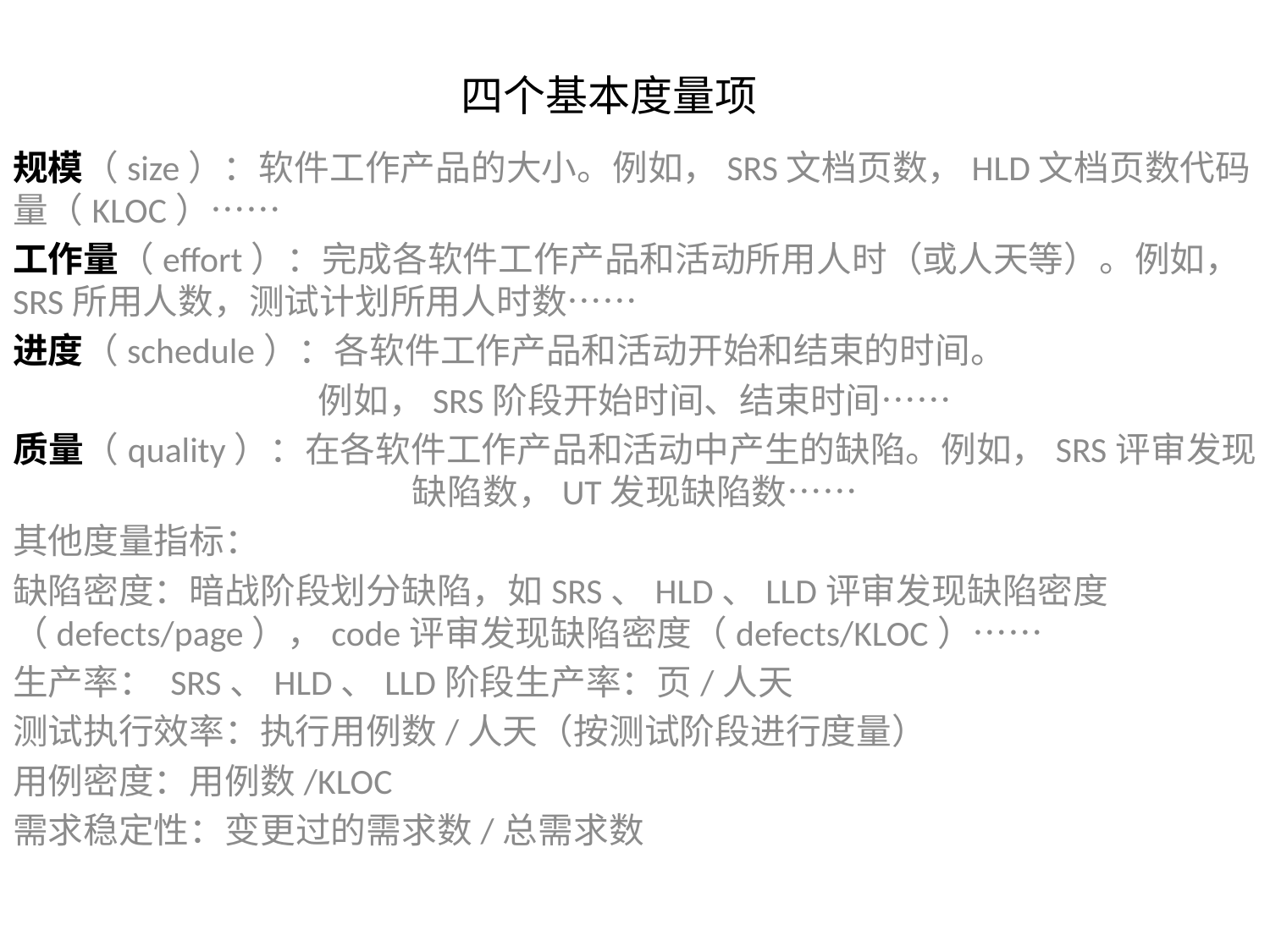

# 四个基本度量项
规模（size）：软件工作产品的大小。例如，SRS文档页数，HLD文档页数代码量（KLOC）……
工作量（effort）：完成各软件工作产品和活动所用人时（或人天等）。例如，SRS所用人数，测试计划所用人时数……
进度（schedule）：各软件工作产品和活动开始和结束的时间。
例如，SRS阶段开始时间、结束时间……
质量（quality）：在各软件工作产品和活动中产生的缺陷。例如，SRS评审发现缺陷数，UT发现缺陷数……
其他度量指标：
缺陷密度：暗战阶段划分缺陷，如SRS、HLD、LLD评审发现缺陷密度（defects/page），code评审发现缺陷密度（defects/KLOC）……
生产率： SRS、HLD、LLD阶段生产率：页/人天
测试执行效率：执行用例数/人天（按测试阶段进行度量）
用例密度：用例数/KLOC
需求稳定性：变更过的需求数/总需求数